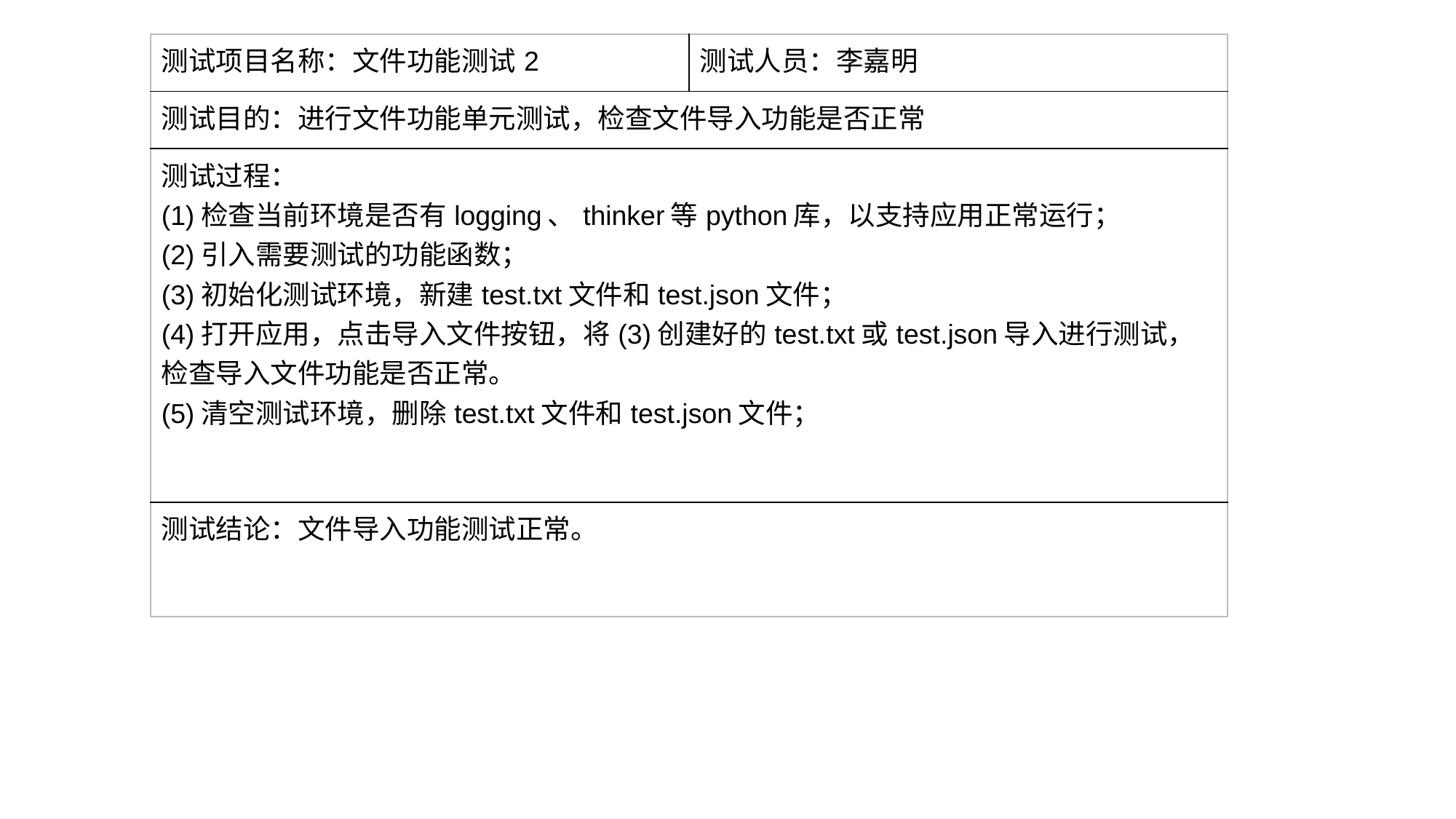

| 测试项目名称：文件功能测试2 | 测试人员：李嘉明 |
| --- | --- |
| 测试目的：进行文件功能单元测试，检查文件导入功能是否正常 |  |
| 测试过程： (1)检查当前环境是否有logging、thinker等python库，以支持应用正常运行； (2)引入需要测试的功能函数； (3)初始化测试环境，新建test.txt文件和test.json文件； (4)打开应用，点击导入文件按钮，将(3)创建好的test.txt或test.json导入进行测试，检查导入文件功能是否正常。 (5)清空测试环境，删除test.txt文件和test.json文件； |  |
| 测试结论：文件导入功能测试正常。 |  |